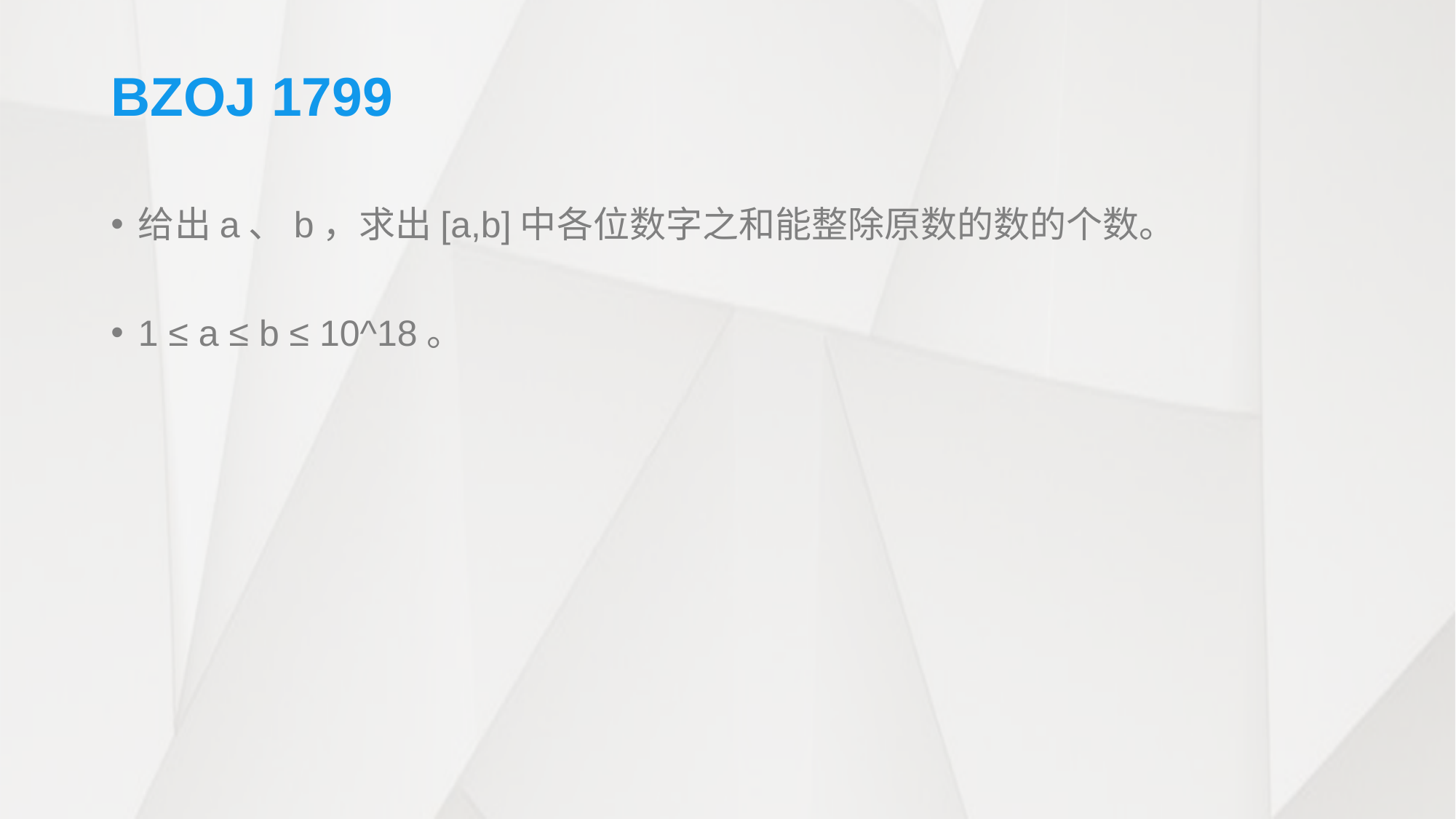

# BZOJ 1799
给出a、b，求出[a,b]中各位数字之和能整除原数的数的个数。

1 ≤ a ≤ b ≤ 10^18。